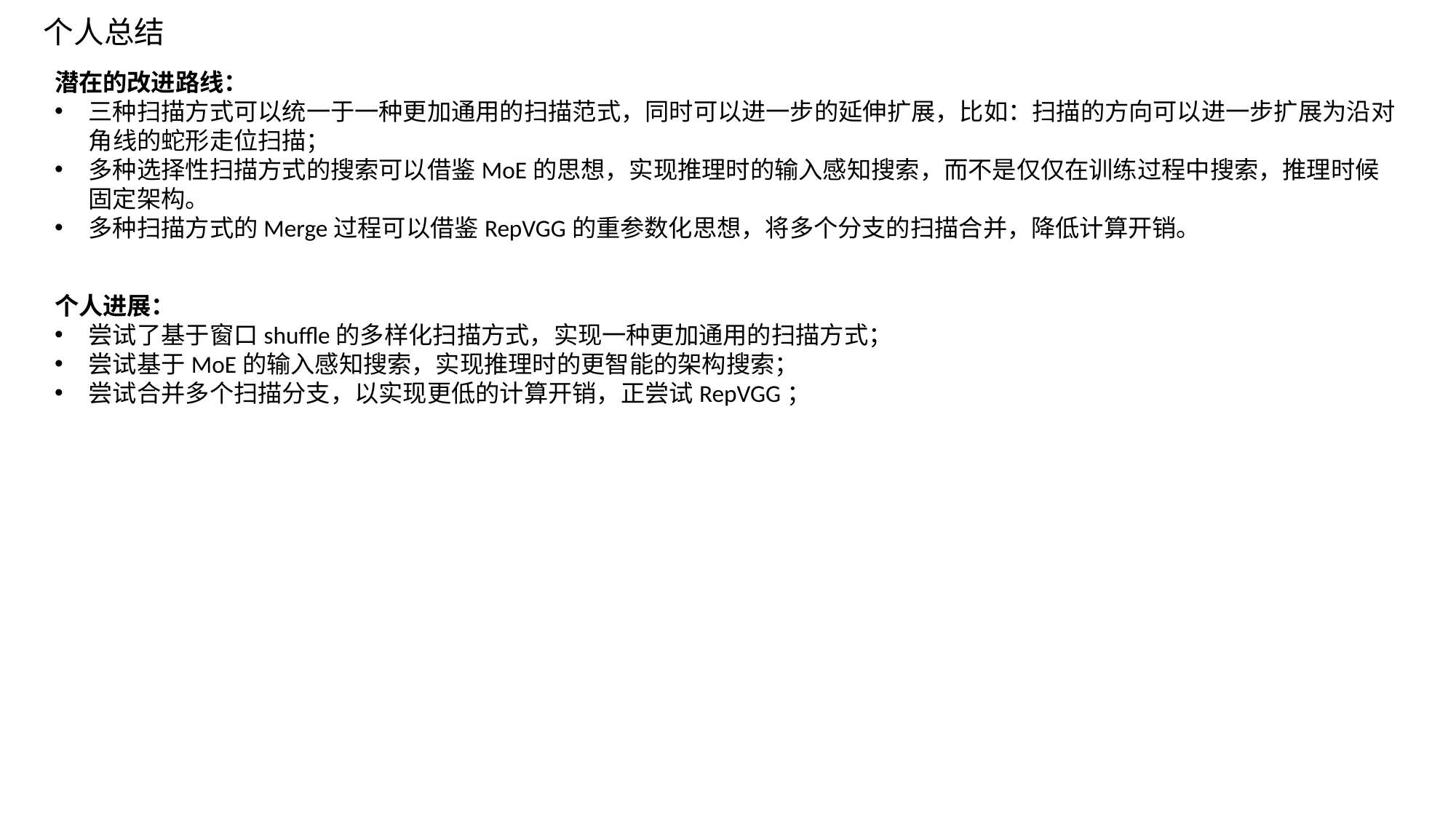

个人总结
潜在的改进路线：
三种扫描方式可以统一于一种更加通用的扫描范式，同时可以进一步的延伸扩展，比如：扫描的方向可以进一步扩展为沿对角线的蛇形走位扫描；
多种选择性扫描方式的搜索可以借鉴MoE的思想，实现推理时的输入感知搜索，而不是仅仅在训练过程中搜索，推理时候固定架构。
多种扫描方式的Merge过程可以借鉴RepVGG的重参数化思想，将多个分支的扫描合并，降低计算开销。
个人进展：
尝试了基于窗口shuffle的多样化扫描方式，实现一种更加通用的扫描方式；
尝试基于MoE的输入感知搜索，实现推理时的更智能的架构搜索；
尝试合并多个扫描分支，以实现更低的计算开销，正尝试RepVGG；